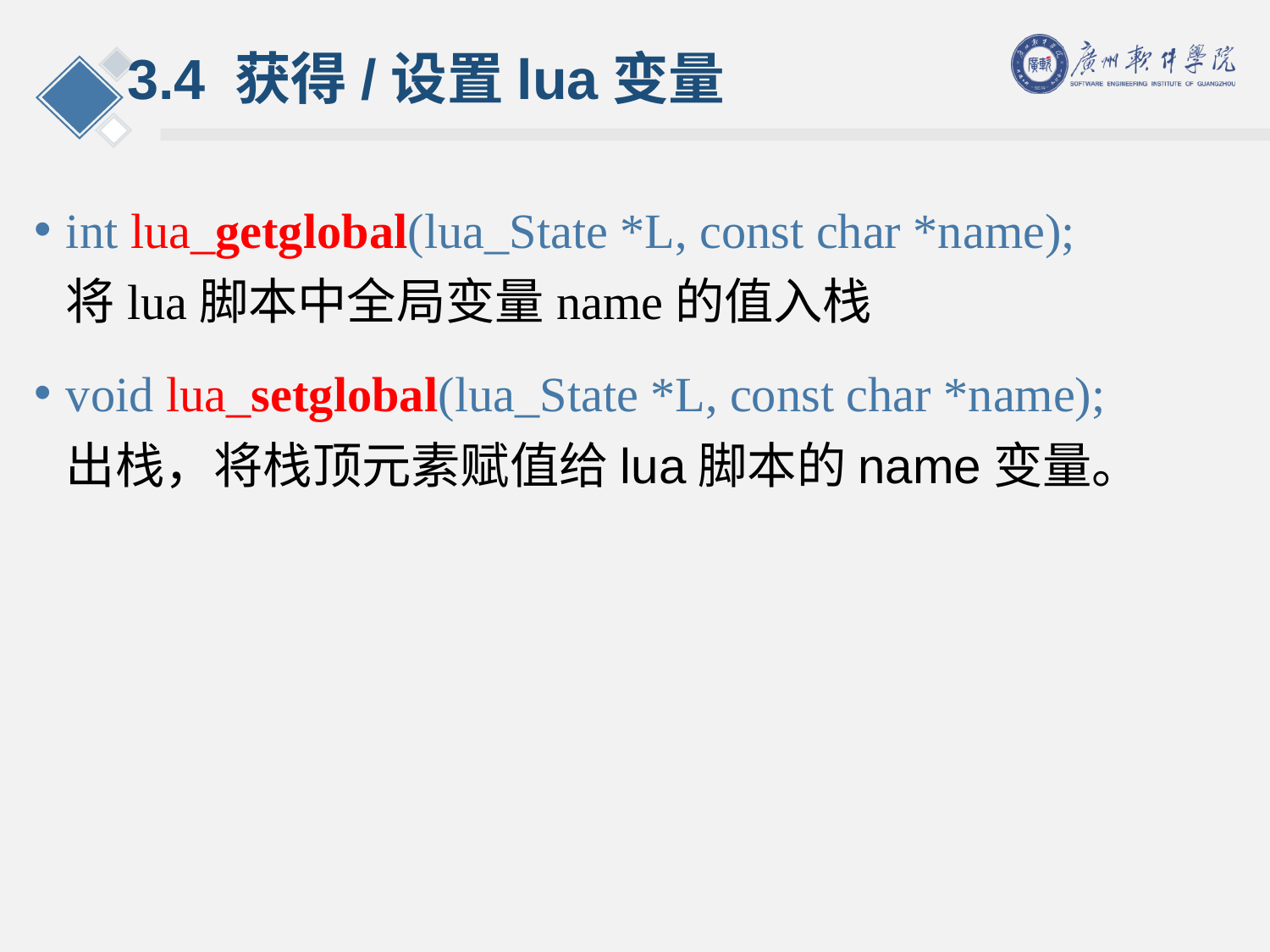

# 3.4 获得/设置lua变量
int lua_getglobal(lua_State *L, const char *name);
将lua脚本中全局变量name的值入栈
void lua_setglobal(lua_State *L, const char *name);
出栈，将栈顶元素赋值给lua脚本的name变量。